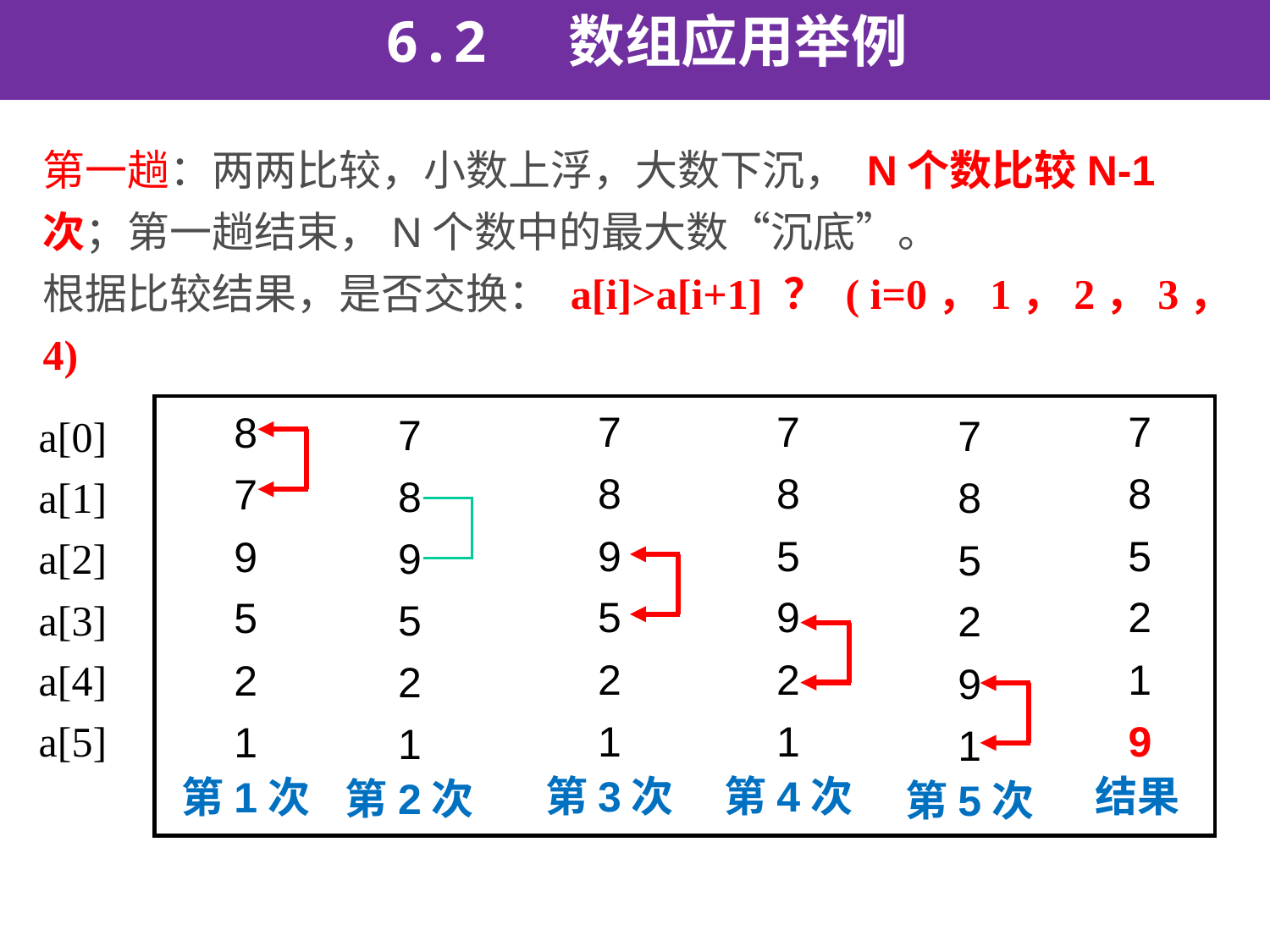

6.2  数组应用举例
第一趟：两两比较，小数上浮，大数下沉， N个数比较N-1次；第一趟结束，N个数中的最大数“沉底”。
根据比较结果，是否交换： a[i]>a[i+1] ？ ( i=0，1，2，3，4)
a[0]
a[1]
a[2]
a[3]
a[4]
a[5]

7
8
9
5
2
1
第3次
7
8
5
9
2
1
第4次
7
8
5
2
1
9
结果
8
7
9
5
2
1
第1次
7
8
9
5
2
1
第2次
7
8
5
2
9
1
第5次